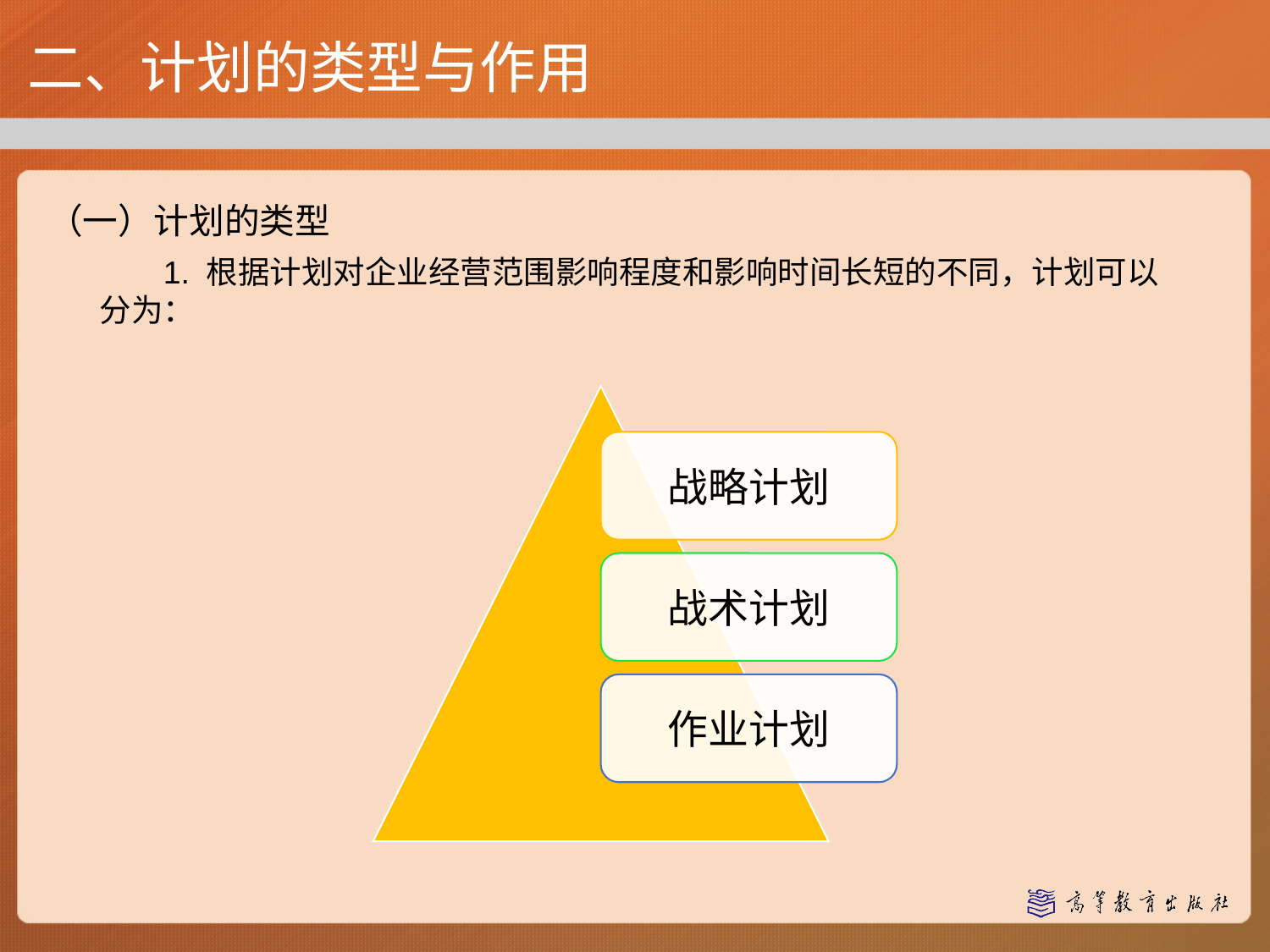

二、计划的类型与作用
（一）计划的类型
1. 根据计划对企业经营范围影响程度和影响时间长短的不同，计划可以分为：
战略计划
战术计划
作业计划